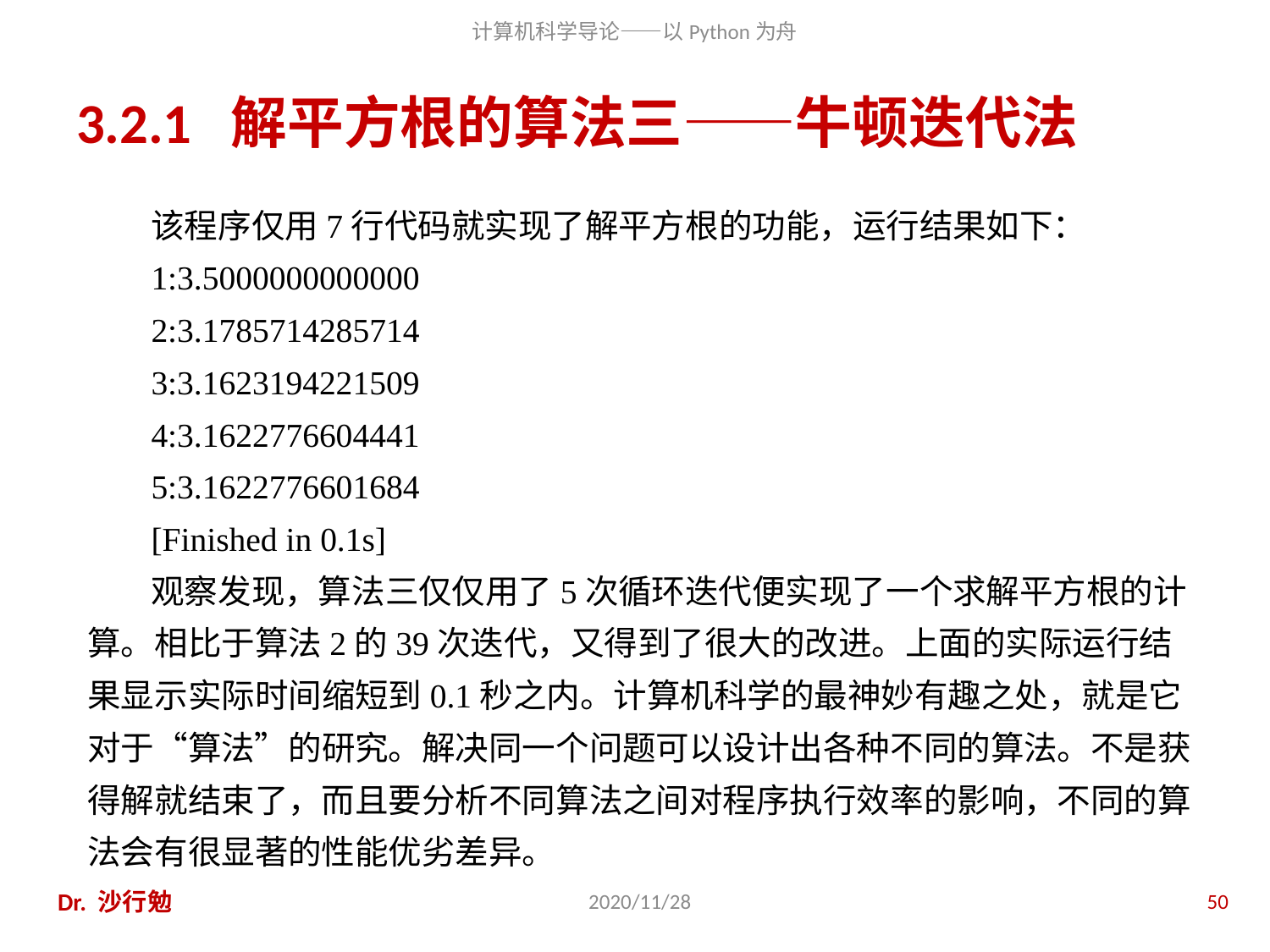

# 3.2.1  解平方根的算法三——牛顿迭代法
该程序仅用7行代码就实现了解平方根的功能，运行结果如下：
1:3.5000000000000
2:3.1785714285714
3:3.1623194221509
4:3.1622776604441
5:3.1622776601684
[Finished in 0.1s]
观察发现，算法三仅仅用了5次循环迭代便实现了一个求解平方根的计算。相比于算法2的39次迭代，又得到了很大的改进。上面的实际运行结果显示实际时间缩短到0.1秒之内。计算机科学的最神妙有趣之处，就是它对于“算法”的研究。解决同一个问题可以设计出各种不同的算法。不是获得解就结束了，而且要分析不同算法之间对程序执行效率的影响，不同的算法会有很显著的性能优劣差异。
Dr. 沙行勉
2020/11/28
50